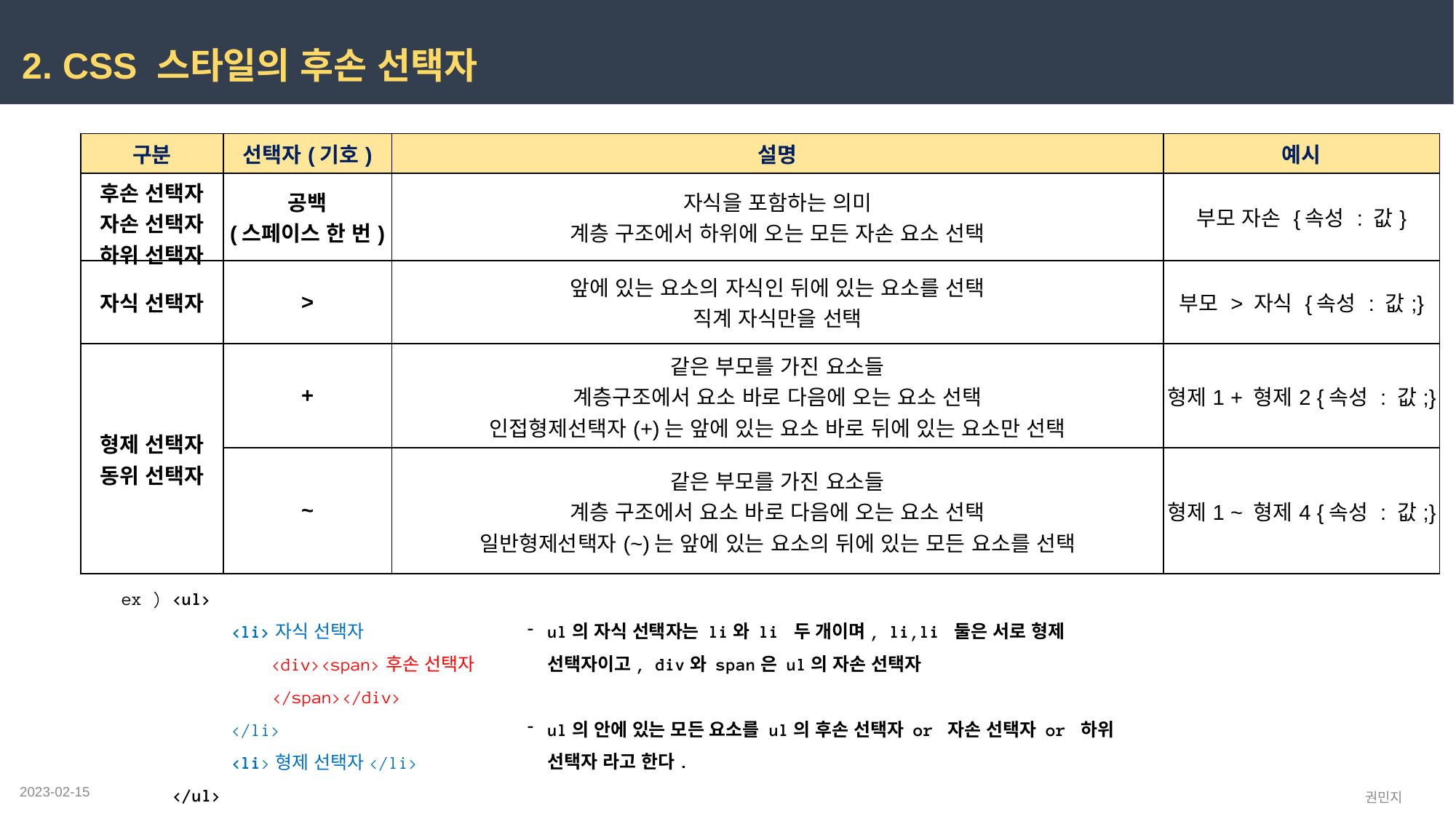

2. CSS 스타일의 후손 선택자
| 구분 | 선택자(기호) | 설명 | 예시 |
| --- | --- | --- | --- |
| 후손 선택자 자손 선택자 하위 선택자 | 공백 (스페이스 한 번) | 자식을 포함하는 의미 계층 구조에서 하위에 오는 모든 자손 요소 선택 | 부모 자손 {속성 : 값} |
| 자식 선택자 | > | 앞에 있는 요소의 자식인 뒤에 있는 요소를 선택 직계 자식만을 선택 | 부모 > 자식 {속성 : 값;} |
| 형제 선택자 동위 선택자 | + | 같은 부모를 가진 요소들 계층구조에서 요소 바로 다음에 오는 요소 선택 인접형제선택자(+)는 앞에 있는 요소 바로 뒤에 있는 요소만 선택 | 형제1 + 형제2 {속성 : 값;} |
|  | ~ | 같은 부모를 가진 요소들 계층 구조에서 요소 바로 다음에 오는 요소 선택 일반형제선택자(~)는 앞에 있는 요소의 뒤에 있는 모든 요소를 선택 | 형제1 ~ 형제4 {속성 : 값;} |
ex ) <ul>
	<li>자식 선택자
 	    <div><span>후손 선택자
               </span></div>
	</li>
	<li>형제 선택자</li>
     </ul>
ul의 자식 선택자는 li와 li 두 개이며, li,li 둘은 서로 형제 선택자이고, div와 span은 ul의 자손 선택자

ul의 안에 있는 모든 요소를 ul의 후손 선택자 or 자손 선택자 or 하위 선택자 라고 한다.
2023-02-15
권민지